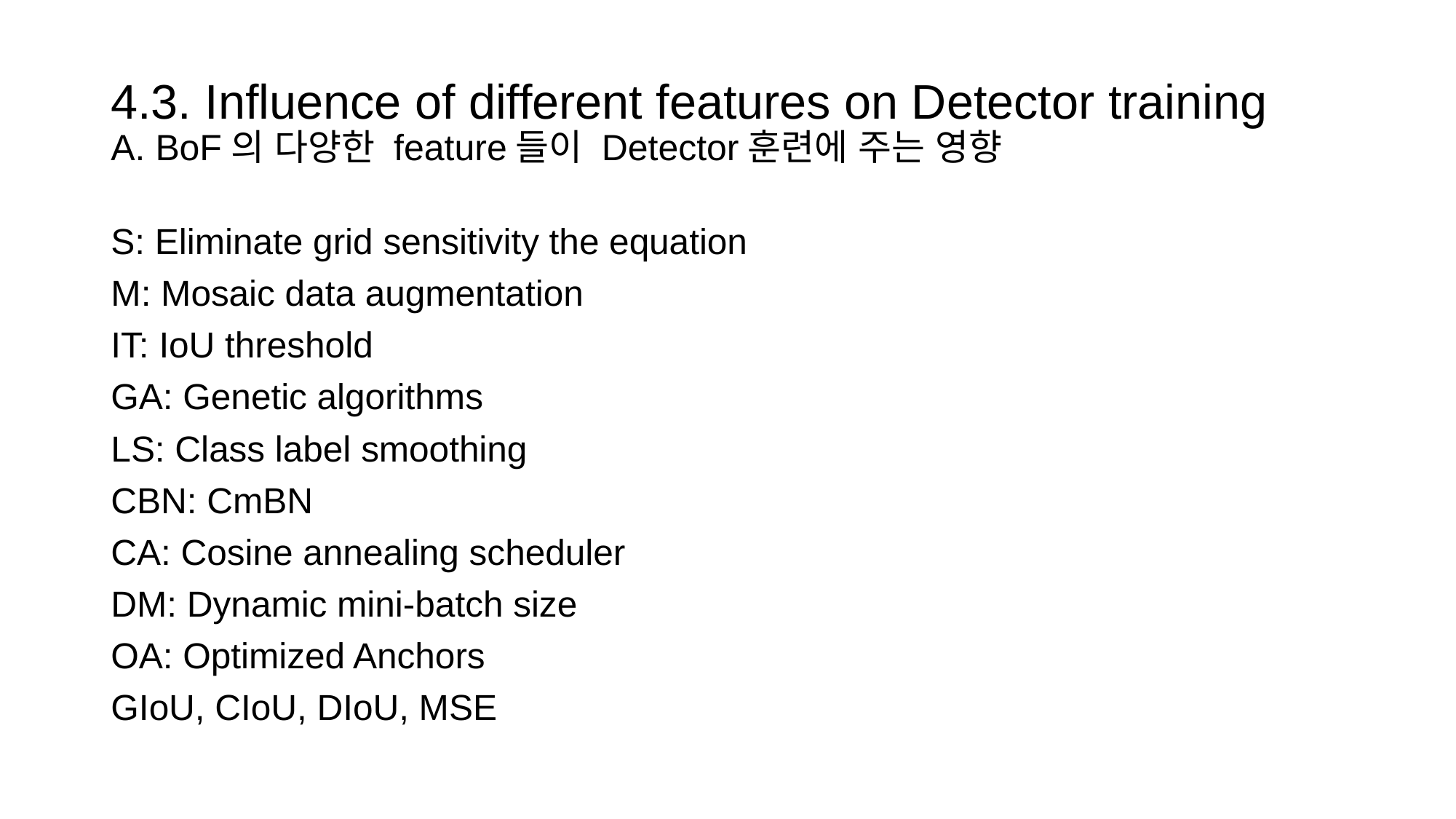

# 4.3. Influence of different features on Detector training A. BoF의 다양한 feature들이 Detector훈련에 주는 영향
S: Eliminate grid sensitivity the equation
M: Mosaic data augmentation
IT: IoU threshold
GA: Genetic algorithms
LS: Class label smoothing
CBN: CmBN
CA: Cosine annealing scheduler
DM: Dynamic mini-batch size
OA: Optimized Anchors
GIoU, CIoU, DIoU, MSE